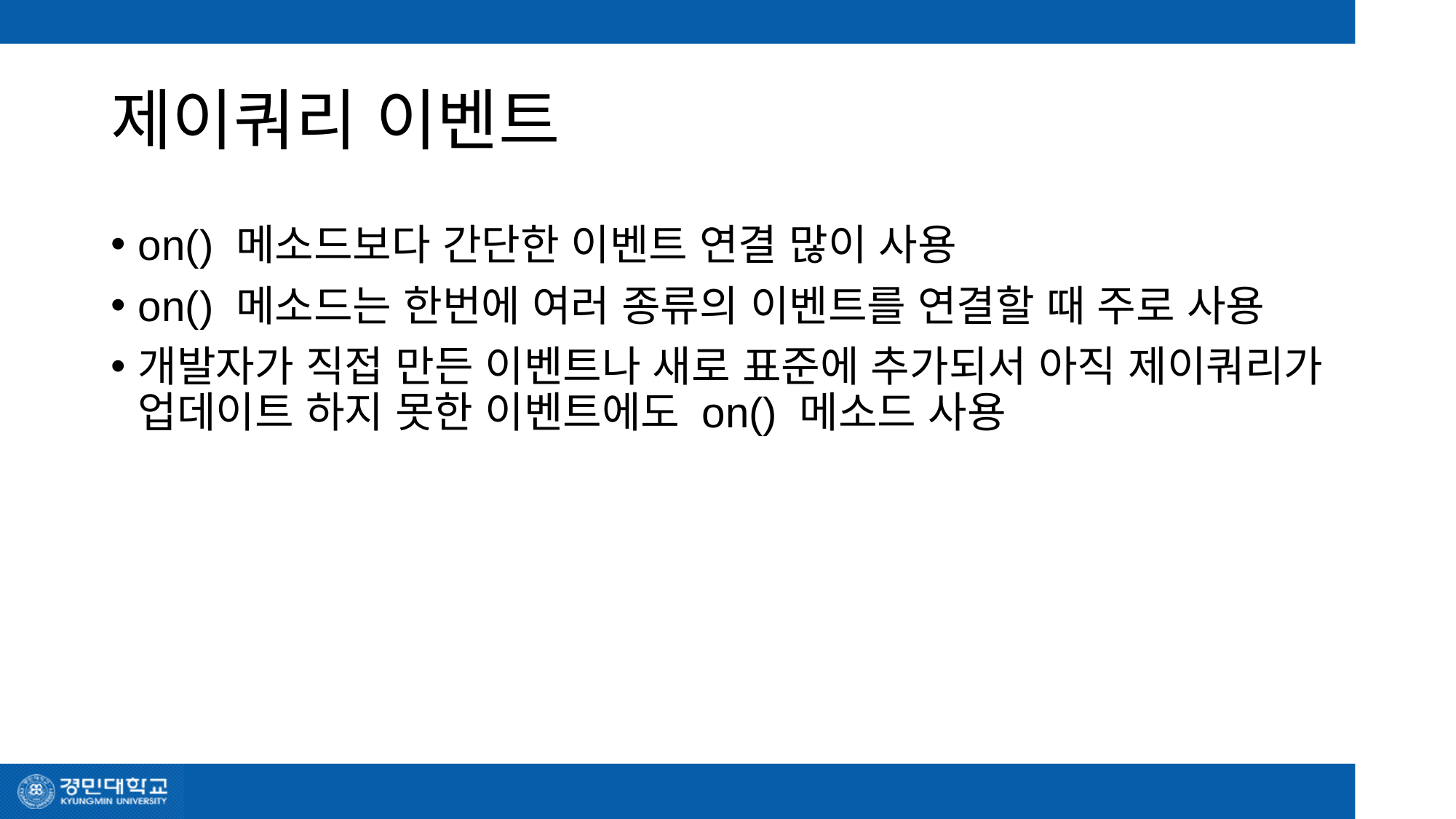

# 제이쿼리 이벤트
on() 메소드보다 간단한 이벤트 연결 많이 사용
on() 메소드는 한번에 여러 종류의 이벤트를 연결할 때 주로 사용
개발자가 직접 만든 이벤트나 새로 표준에 추가되서 아직 제이쿼리가 업데이트 하지 못한 이벤트에도 on() 메소드 사용